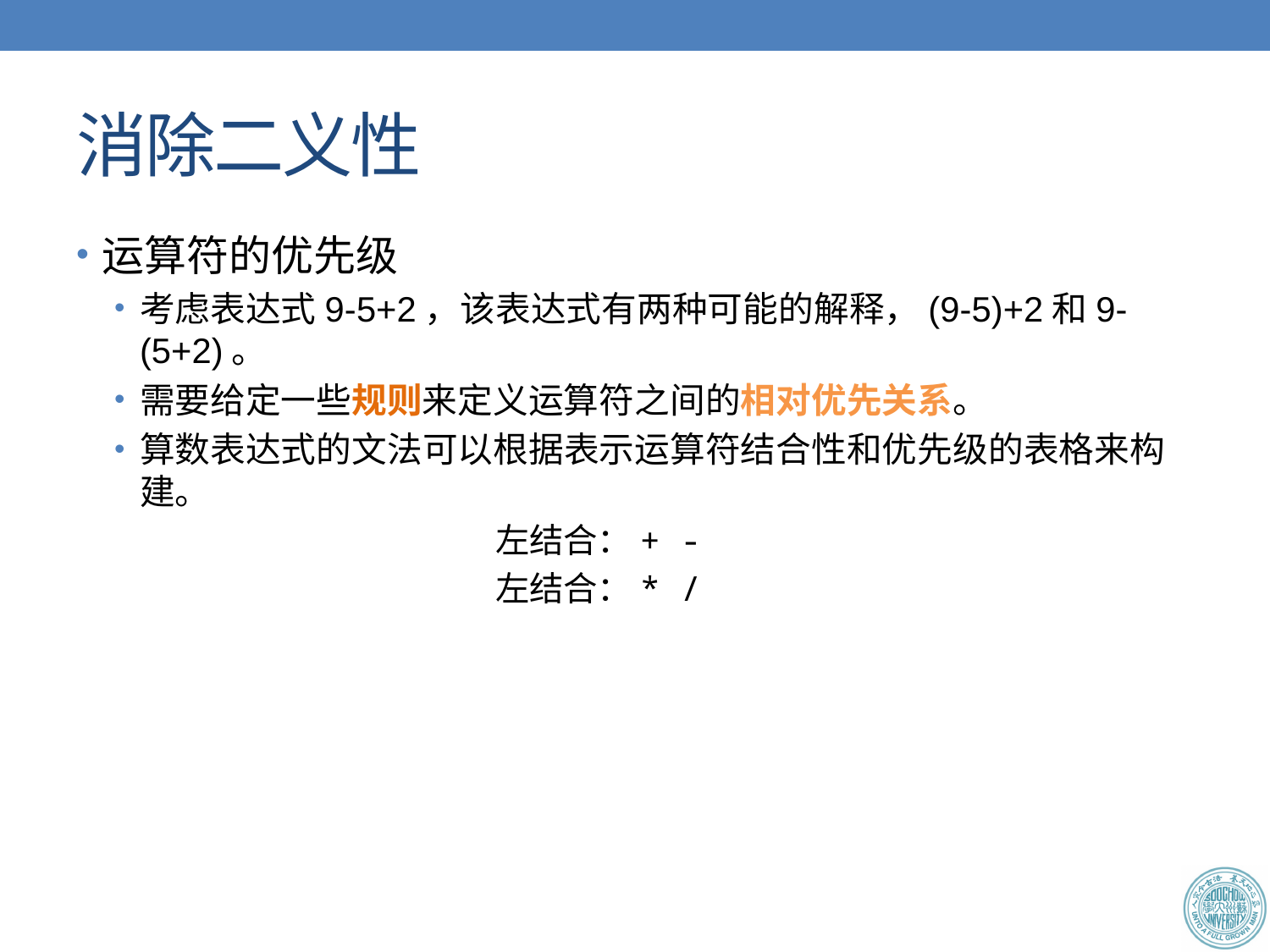

# 消除二义性
运算符的优先级
考虑表达式9-5+2，该表达式有两种可能的解释，(9-5)+2和9-(5+2)。
需要给定一些规则来定义运算符之间的相对优先关系。
算数表达式的文法可以根据表示运算符结合性和优先级的表格来构建。
			左结合：+ -
			左结合：* /